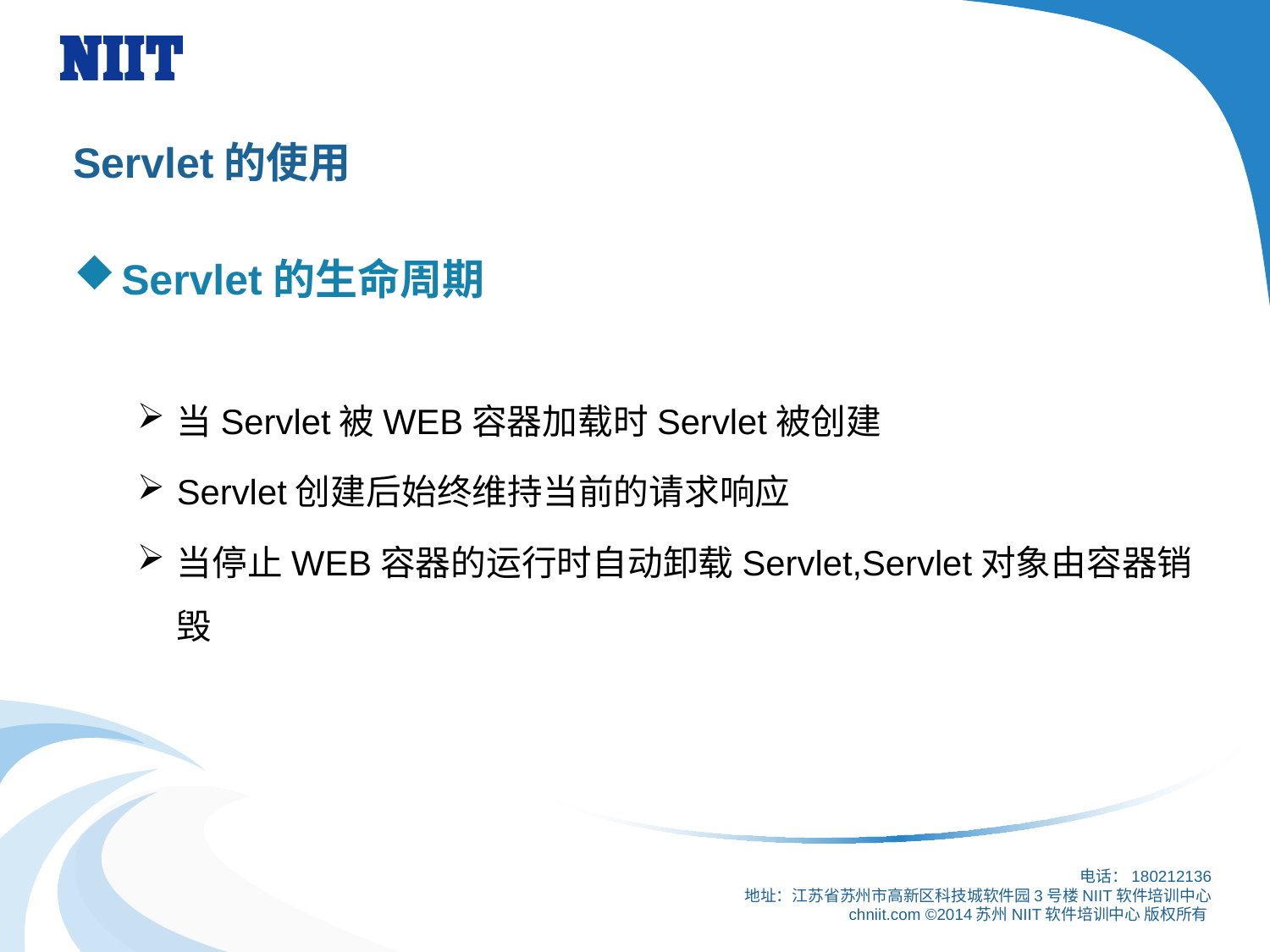

# Servlet的使用
Servlet的生命周期

当Servlet被WEB容器加载时Servlet被创建
Servlet创建后始终维持当前的请求响应
当停止WEB容器的运行时自动卸载Servlet,Servlet对象由容器销毁